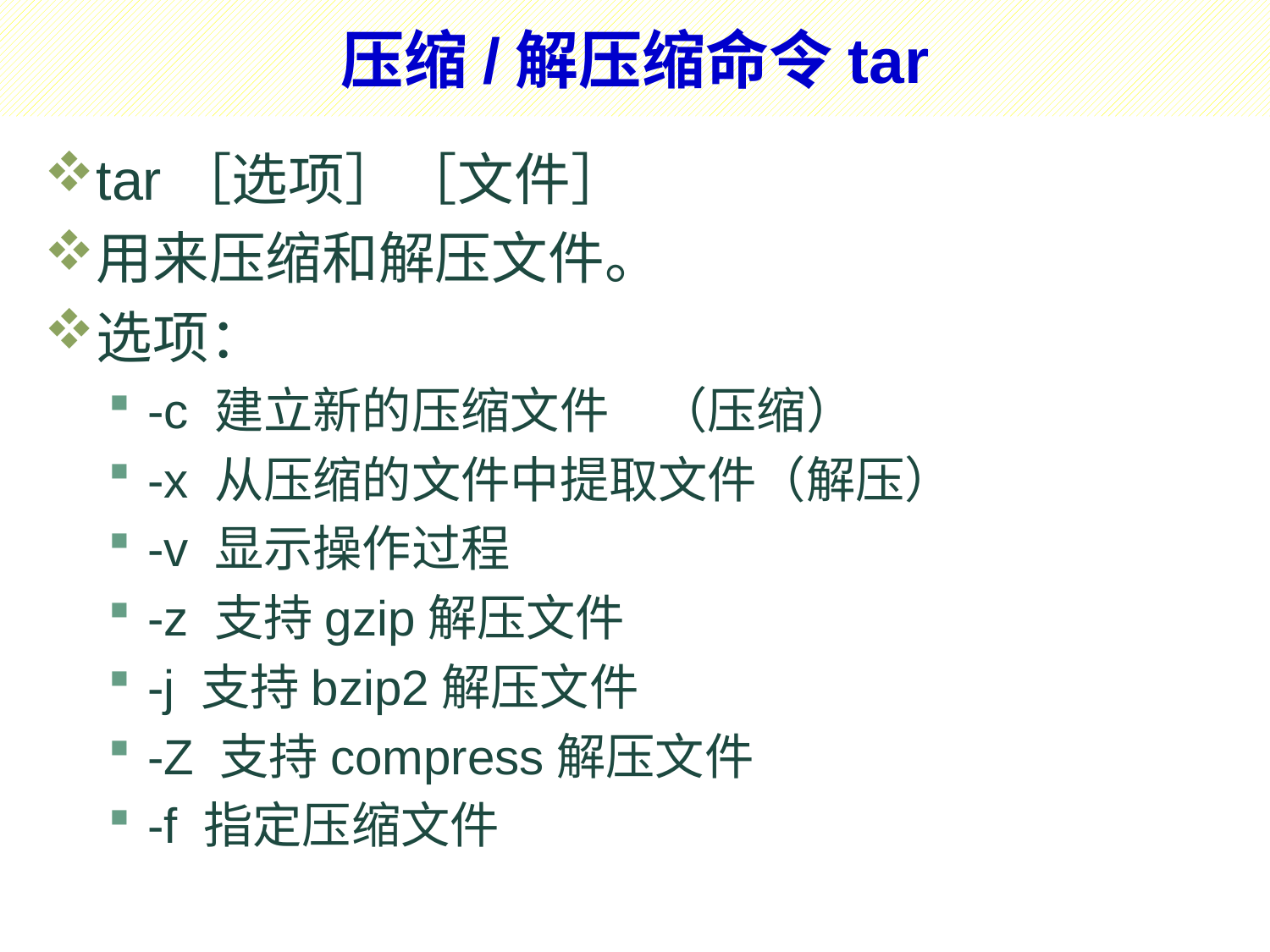

# 压缩/解压缩命令tar
tar［选项］［文件］
用来压缩和解压文件。
选项：
-c 建立新的压缩文件　（压缩）
-x 从压缩的文件中提取文件（解压）
-v 显示操作过程
-z 支持gzip解压文件
-j 支持bzip2解压文件
-Z 支持compress解压文件
-f 指定压缩文件